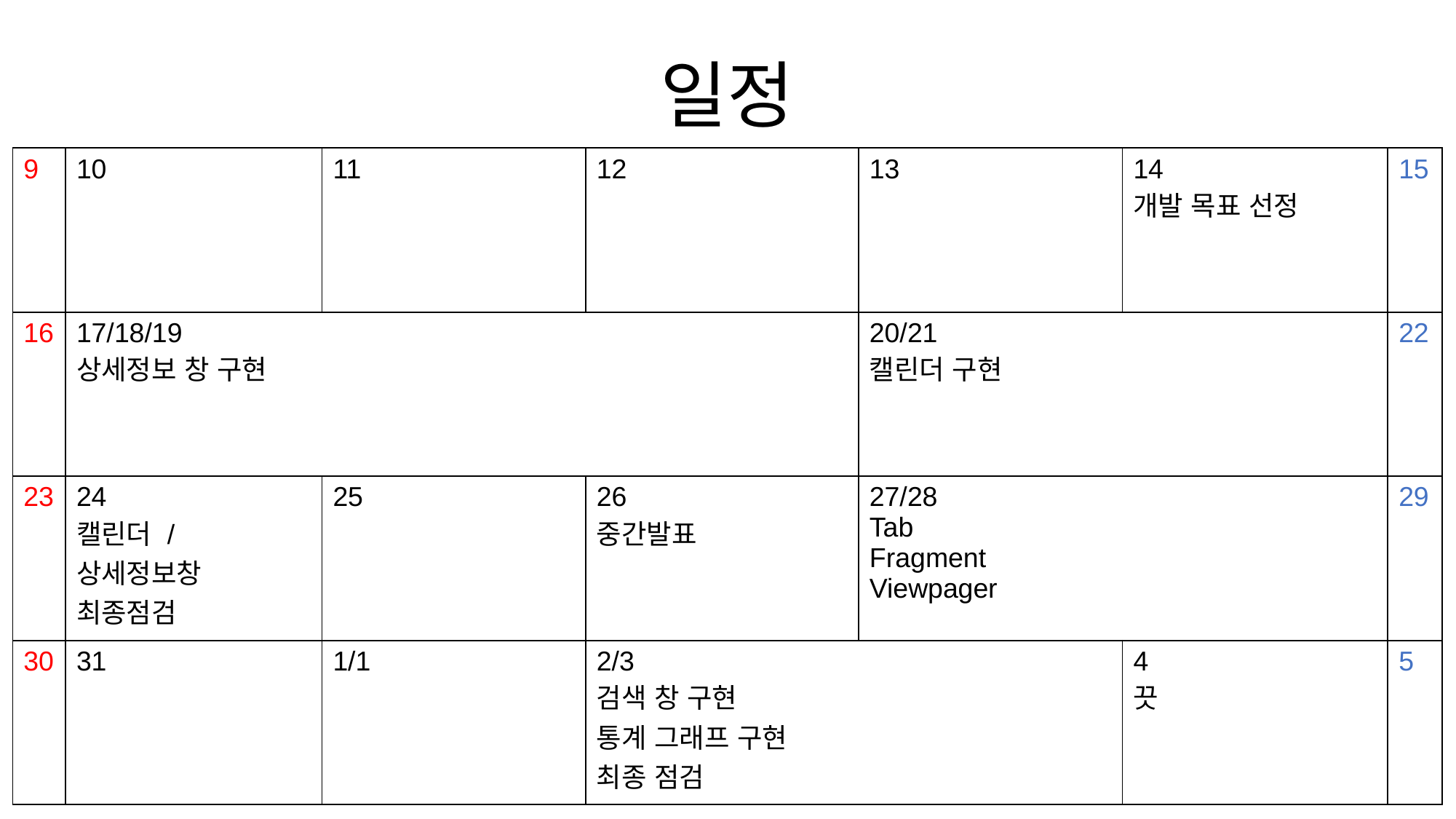

일정
| 9 | 10 | 11 | 12 | 13 | 14 개발 목표 선정 | 15 |
| --- | --- | --- | --- | --- | --- | --- |
| 16 | 17/18/19 상세정보 창 구현 |  |  | 20/21 캘린더 구현 |  | 22 |
| 23 | 24 캘린더 / 상세정보창 최종점검 | 25 | 26 중간발표 | 27/28 Tab Fragment Viewpager |  | 29 |
| 30 | 31 | 1/1 | 2/3 검색 창 구현 통계 그래프 구현 최종 점검 |  | 4 끗 | 5 |